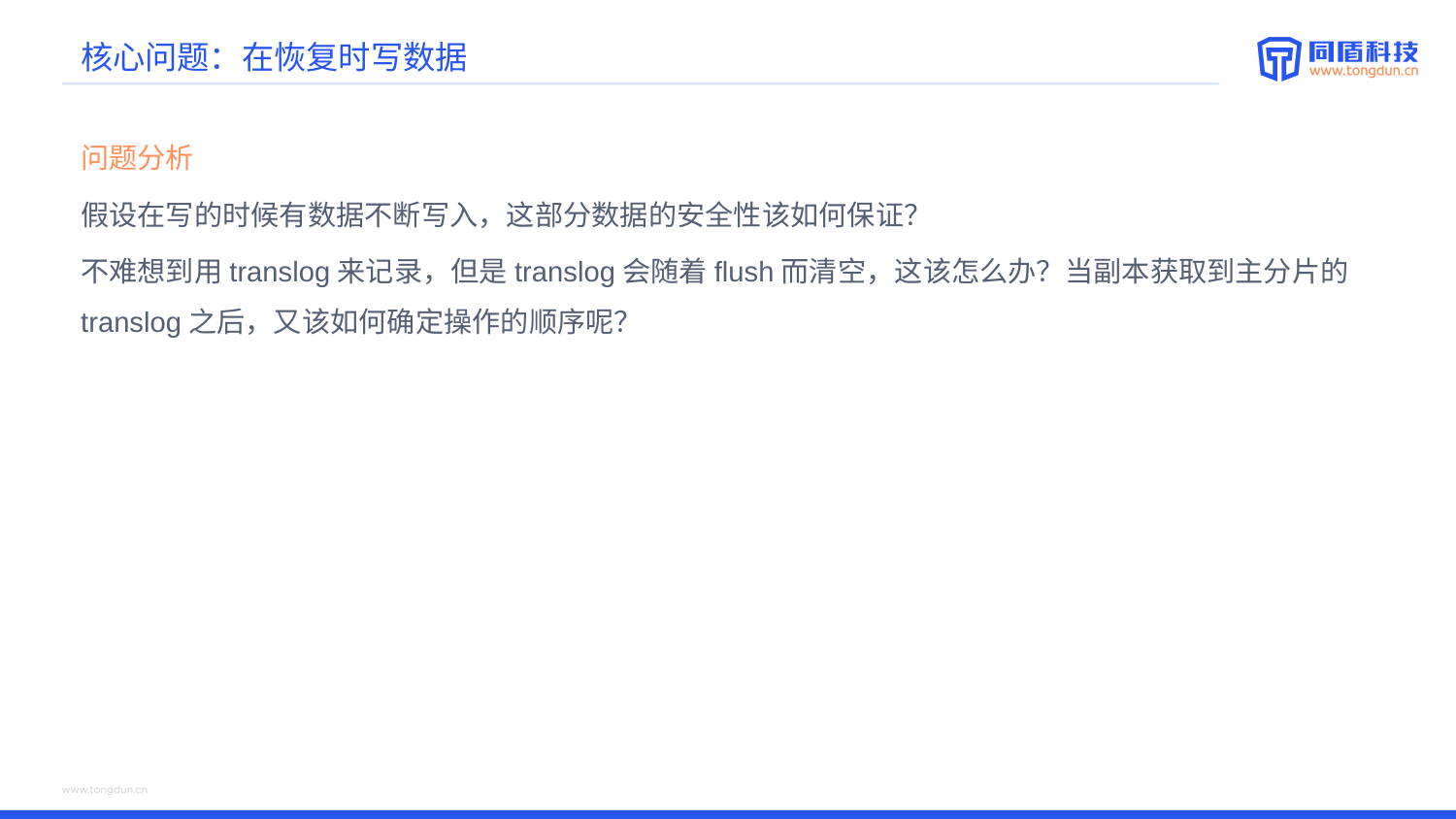

# 核心问题：在恢复时写数据
问题分析
假设在写的时候有数据不断写入，这部分数据的安全性该如何保证？
不难想到用translog来记录，但是translog会随着flush而清空，这该怎么办？当副本获取到主分片的translog之后，又该如何确定操作的顺序呢？